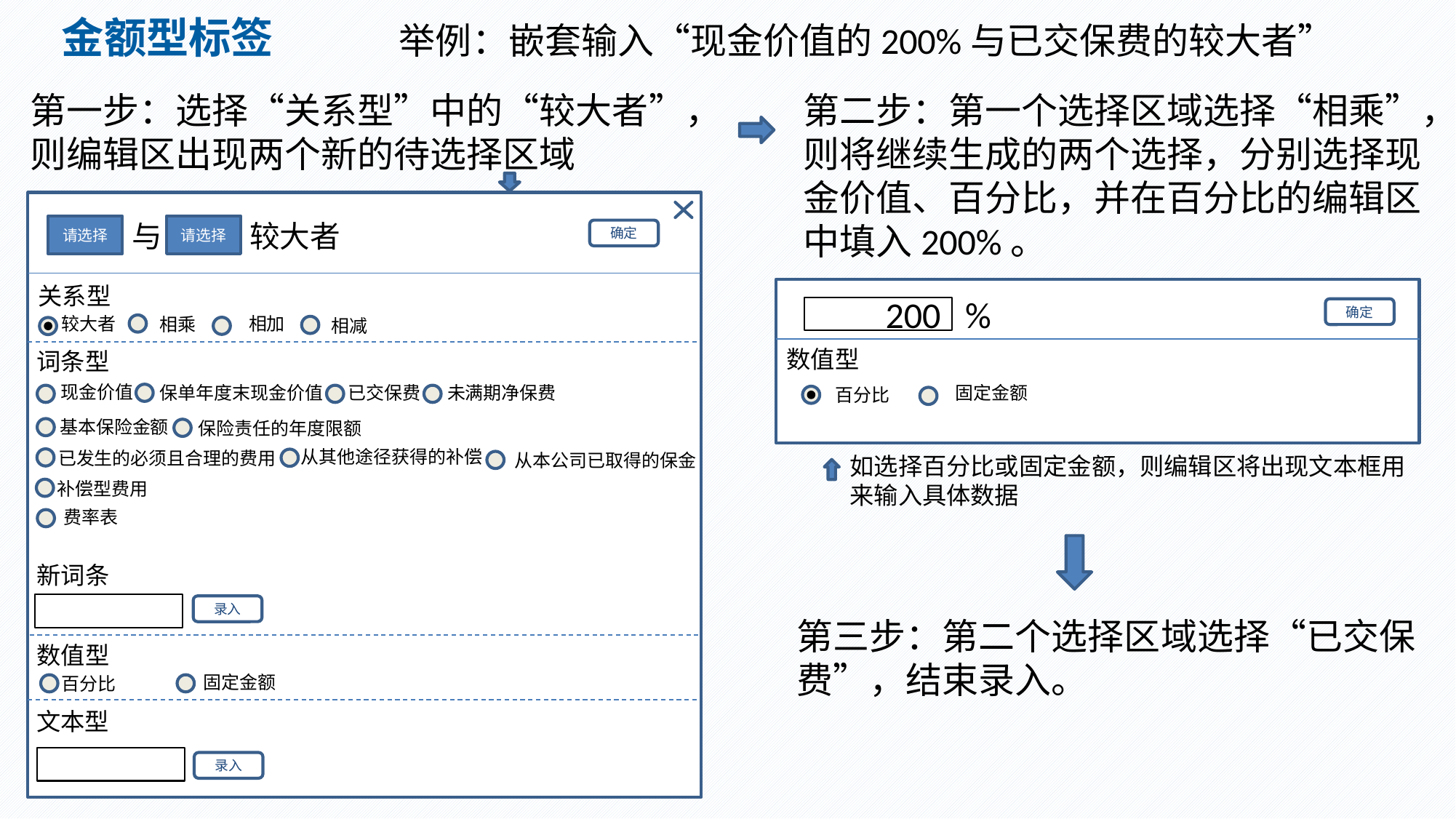

金额型标签
举例：嵌套输入“现金价值的200%与已交保费的较大者”
第一步：选择“关系型”中的“较大者”，则编辑区出现两个新的待选择区域
第二步：第一个选择区域选择“相乘”，则将继续生成的两个选择，分别选择现金价值、百分比，并在百分比的编辑区中填入200%。

确定
关系型
较大者
相加
相乘
相减

词条型
现金价值
未满期净保费
已交保费
保单年度末现金价值

基本保险金额
保险责任的年度限额

从其他途径获得的补偿
已发生的必须且合理的费用
从本公司已取得的保金

补偿型费用

新词条

录入
数值型
固定金额
百分比

文本型

录入
与             较大者
请选择
请选择

200   %

确定

数值型
固定金额
百分比

如选择百分比或固定金额，则编辑区将出现文本框用来输入具体数据

费率表

第三步：第二个选择区域选择“已交保费”，结束录入。